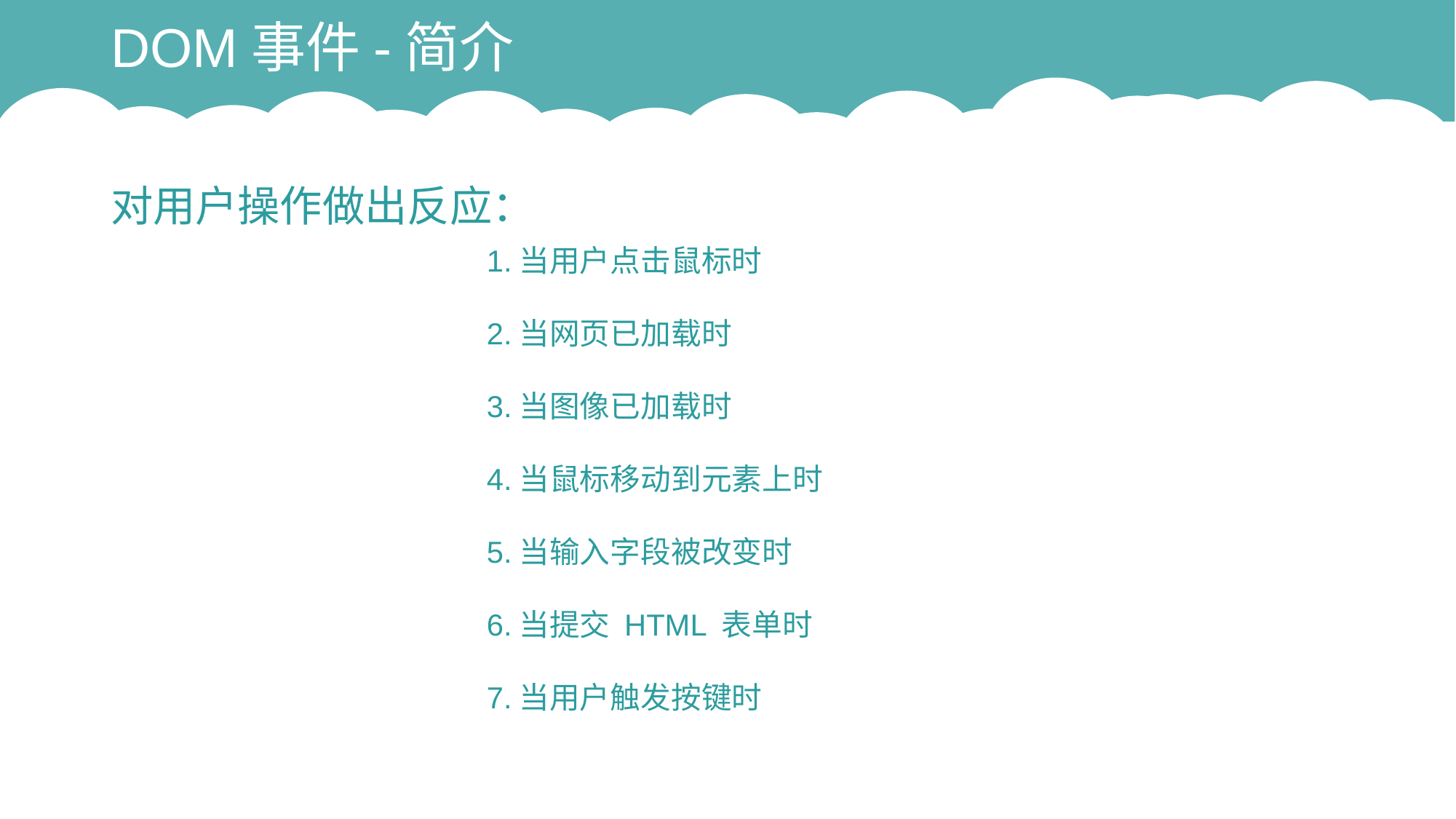

# DOM事件-简介
对用户操作做出反应：
1.当用户点击鼠标时

2.当网页已加载时

3.当图像已加载时

4.当鼠标移动到元素上时

5.当输入字段被改变时

6.当提交 HTML 表单时

7.当用户触发按键时